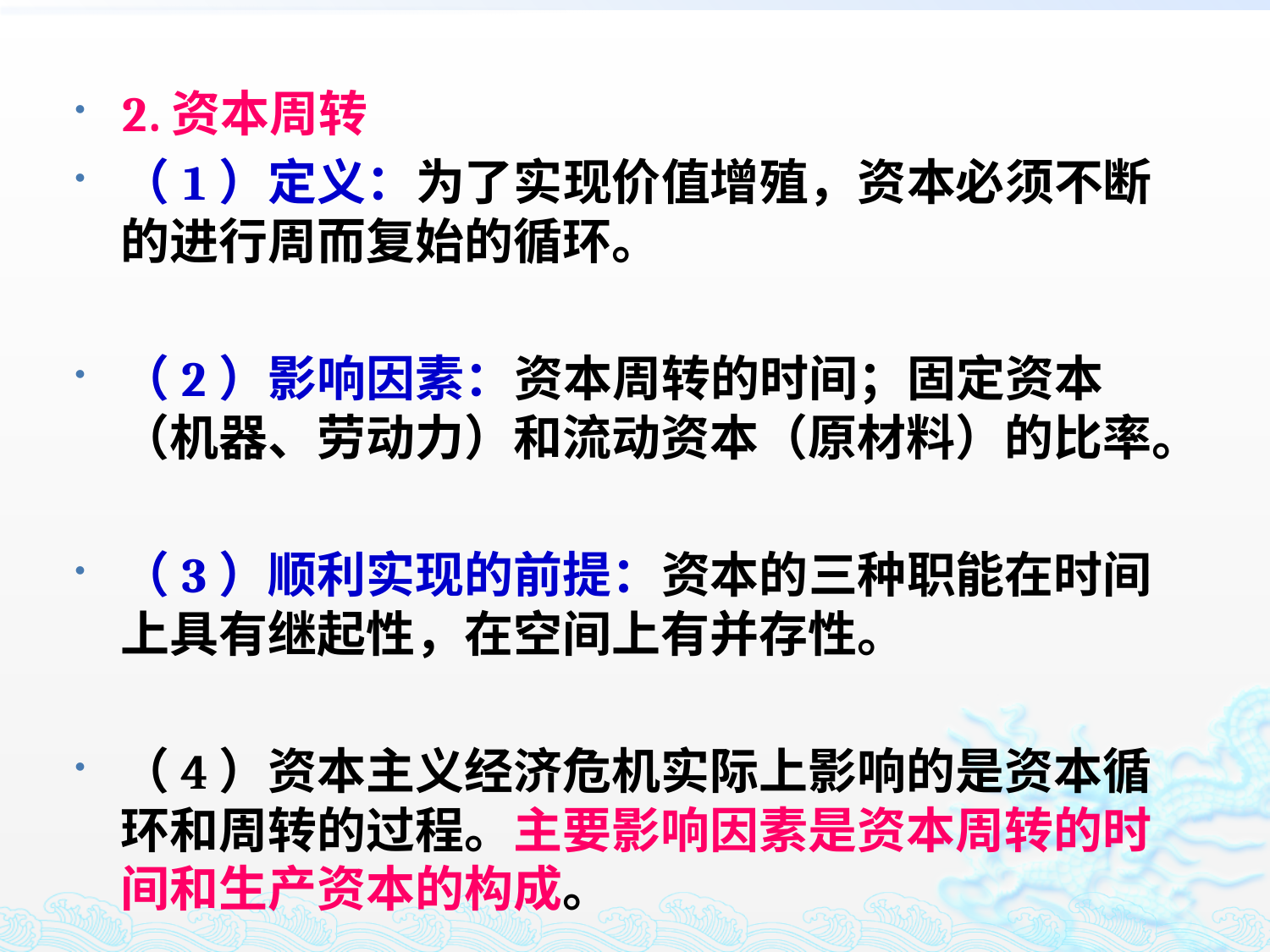

2.资本周转
（1）定义：为了实现价值增殖，资本必须不断的进行周而复始的循环。

（2）影响因素：资本周转的时间；固定资本（机器、劳动力）和流动资本（原材料）的比率。

（3）顺利实现的前提：资本的三种职能在时间上具有继起性，在空间上有并存性。

（4）资本主义经济危机实际上影响的是资本循环和周转的过程。主要影响因素是资本周转的时间和生产资本的构成。